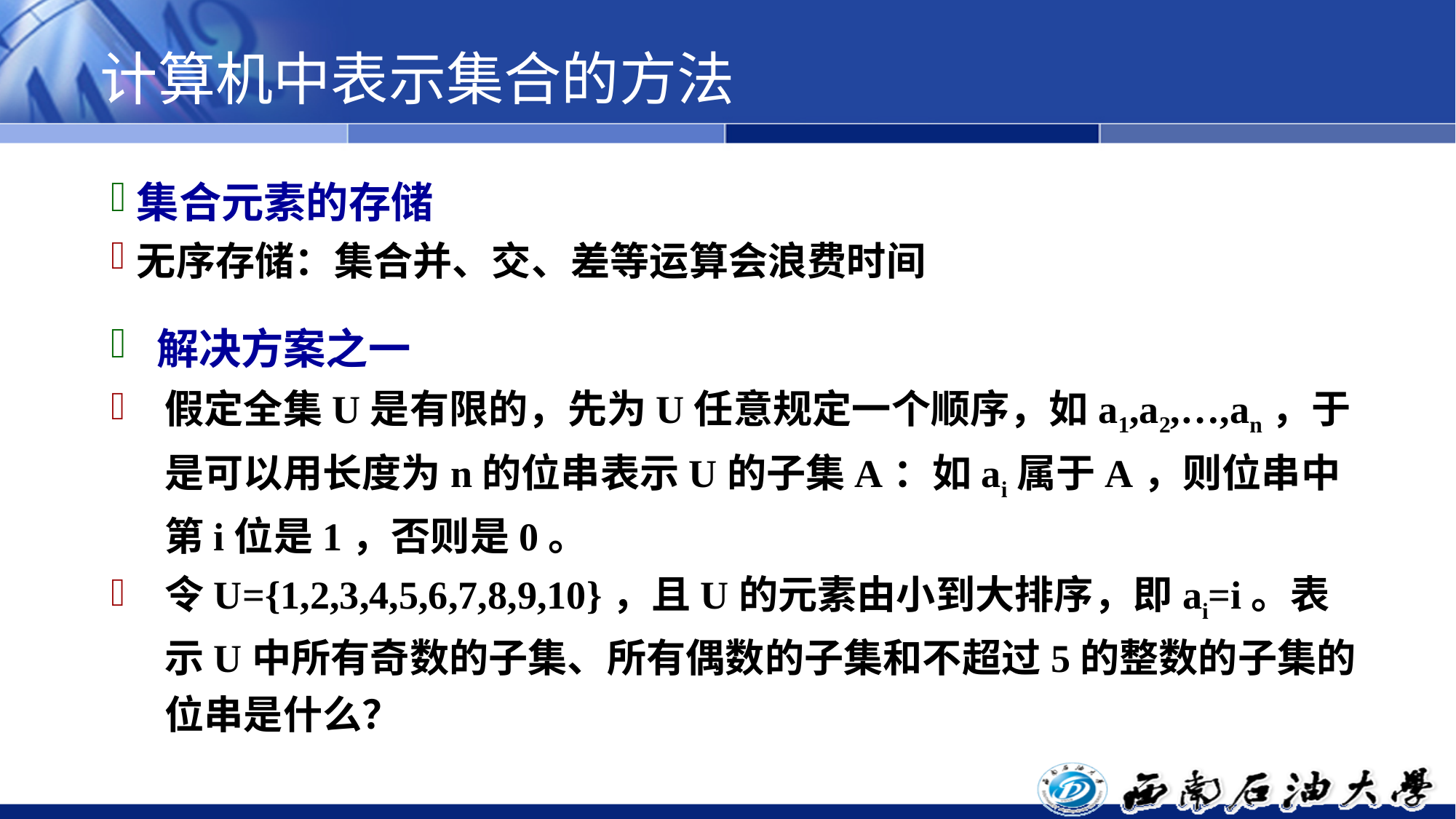

# 计算机中表示集合的方法
集合元素的存储
无序存储：集合并、交、差等运算会浪费时间
 解决方案之一
假定全集U是有限的，先为U任意规定一个顺序，如a1,a2,…,an，于是可以用长度为n的位串表示U的子集A：如ai属于A，则位串中第i位是1，否则是0。
令U={1,2,3,4,5,6,7,8,9,10}，且U的元素由小到大排序，即ai=i。表示U中所有奇数的子集、所有偶数的子集和不超过5的整数的子集的位串是什么？